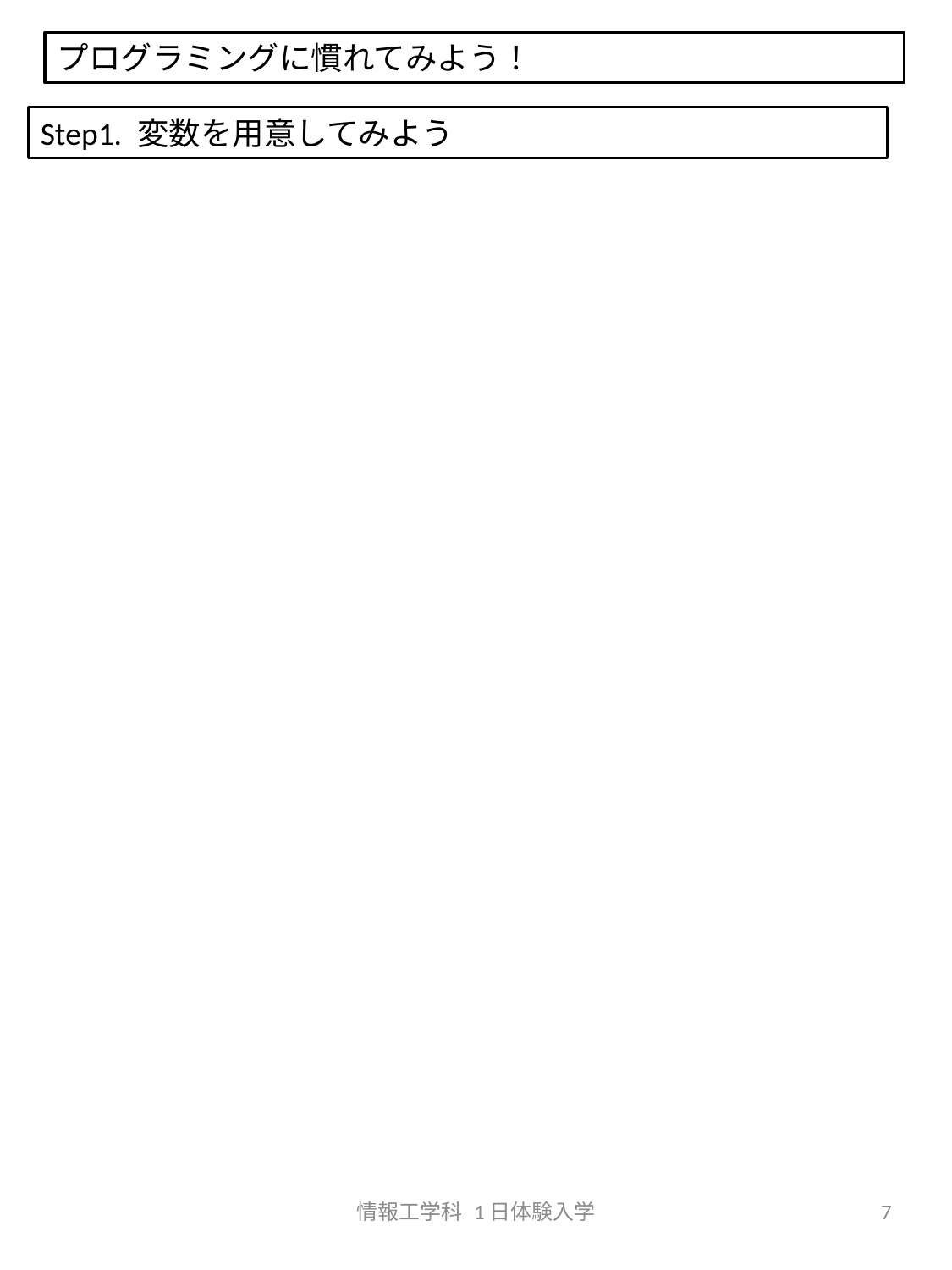

プログラミングに慣れてみよう！
Step1. 変数を用意してみよう
情報工学科 1日体験入学
7